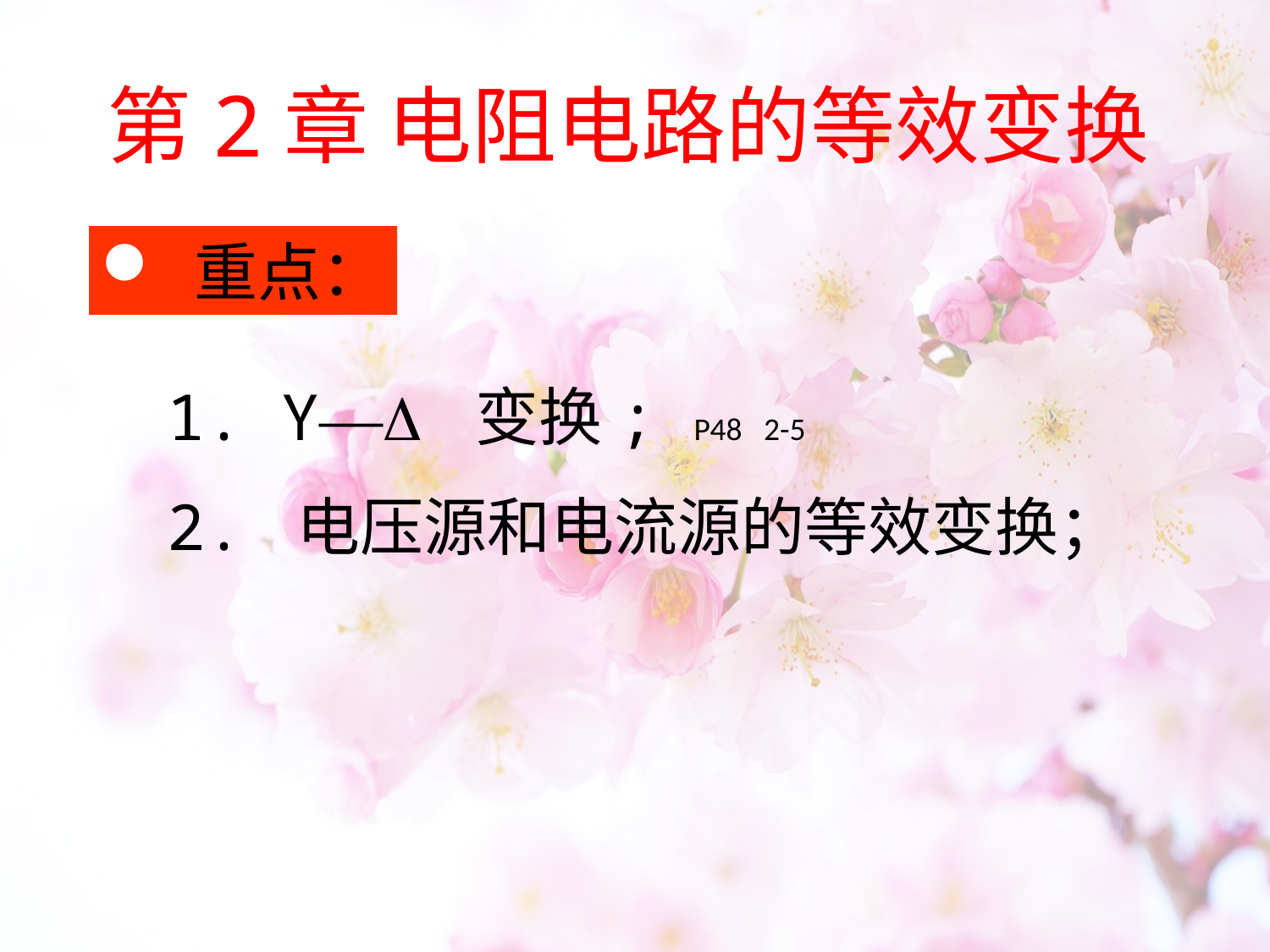

第2章 电阻电路的等效变换
 重点：
1. Y—Δ 变换; P48   2-5
2. 电压源和电流源的等效变换；